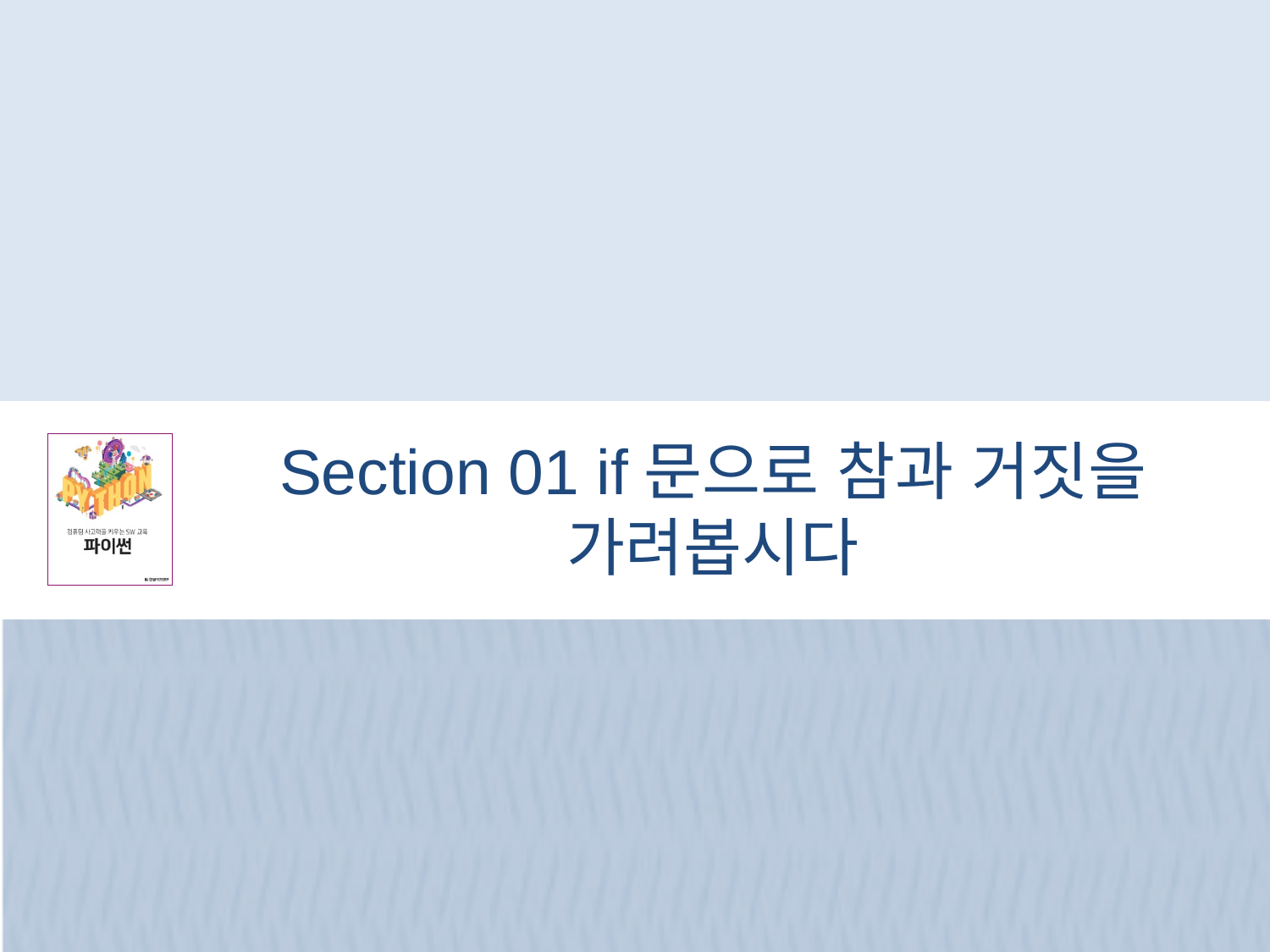

# Section 01 if문으로 참과 거짓을 가려봅시다